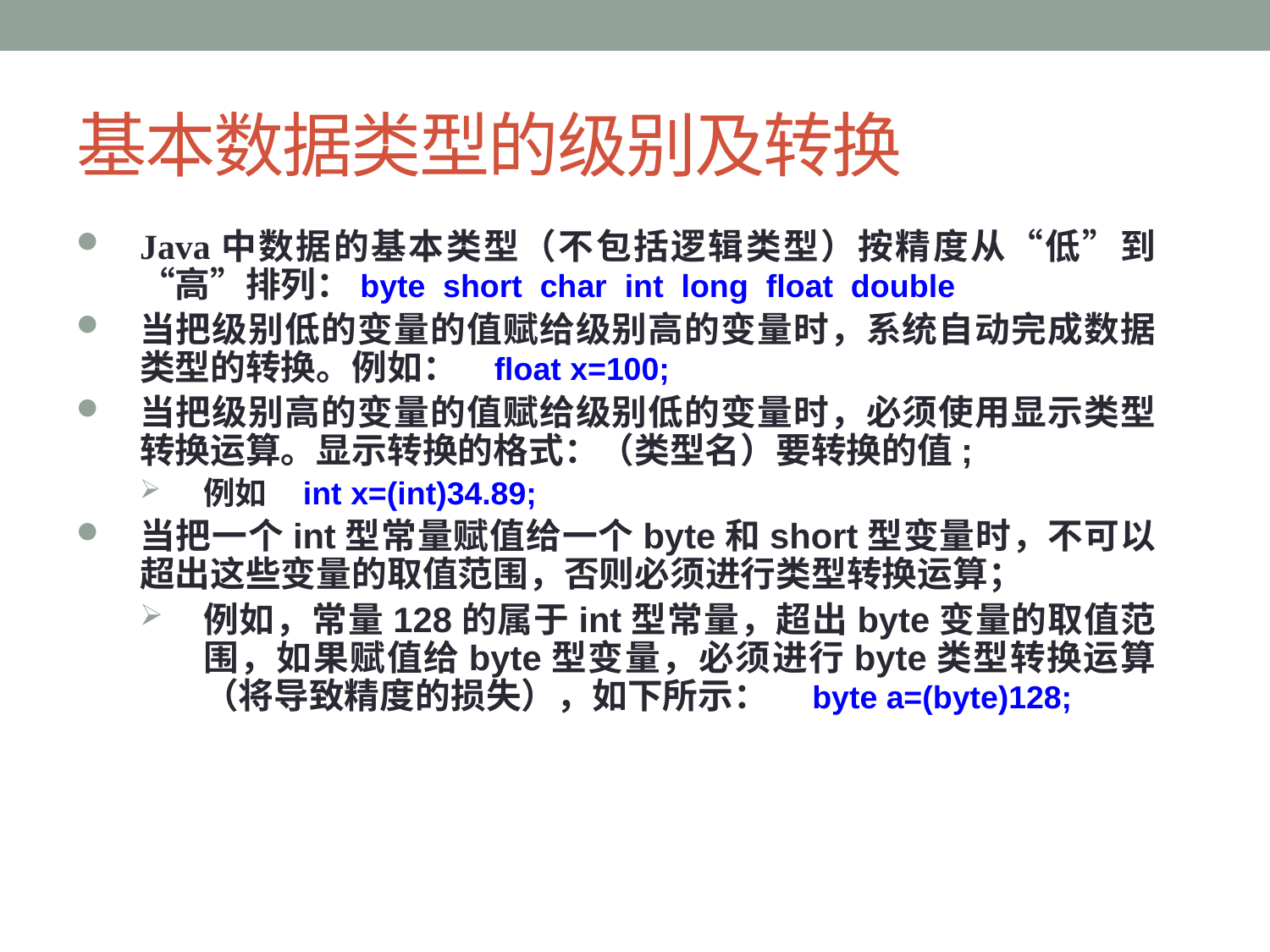

# 基本数据类型的级别及转换
Java中数据的基本类型（不包括逻辑类型）按精度从“低”到“高”排列：byte  short  char  int  long  float  double
当把级别低的变量的值赋给级别高的变量时，系统自动完成数据类型的转换。例如：    float x=100;
当把级别高的变量的值赋给级别低的变量时，必须使用显示类型转换运算。显示转换的格式：（类型名）要转换的值;
例如    int x=(int)34.89;
当把一个int型常量赋值给一个byte和short型变量时，不可以超出这些变量的取值范围，否则必须进行类型转换运算；
例如，常量128的属于int型常量，超出byte变量的取值范围，如果赋值给byte型变量，必须进行byte类型转换运算（将导致精度的损失），如下所示：     byte a=(byte)128;